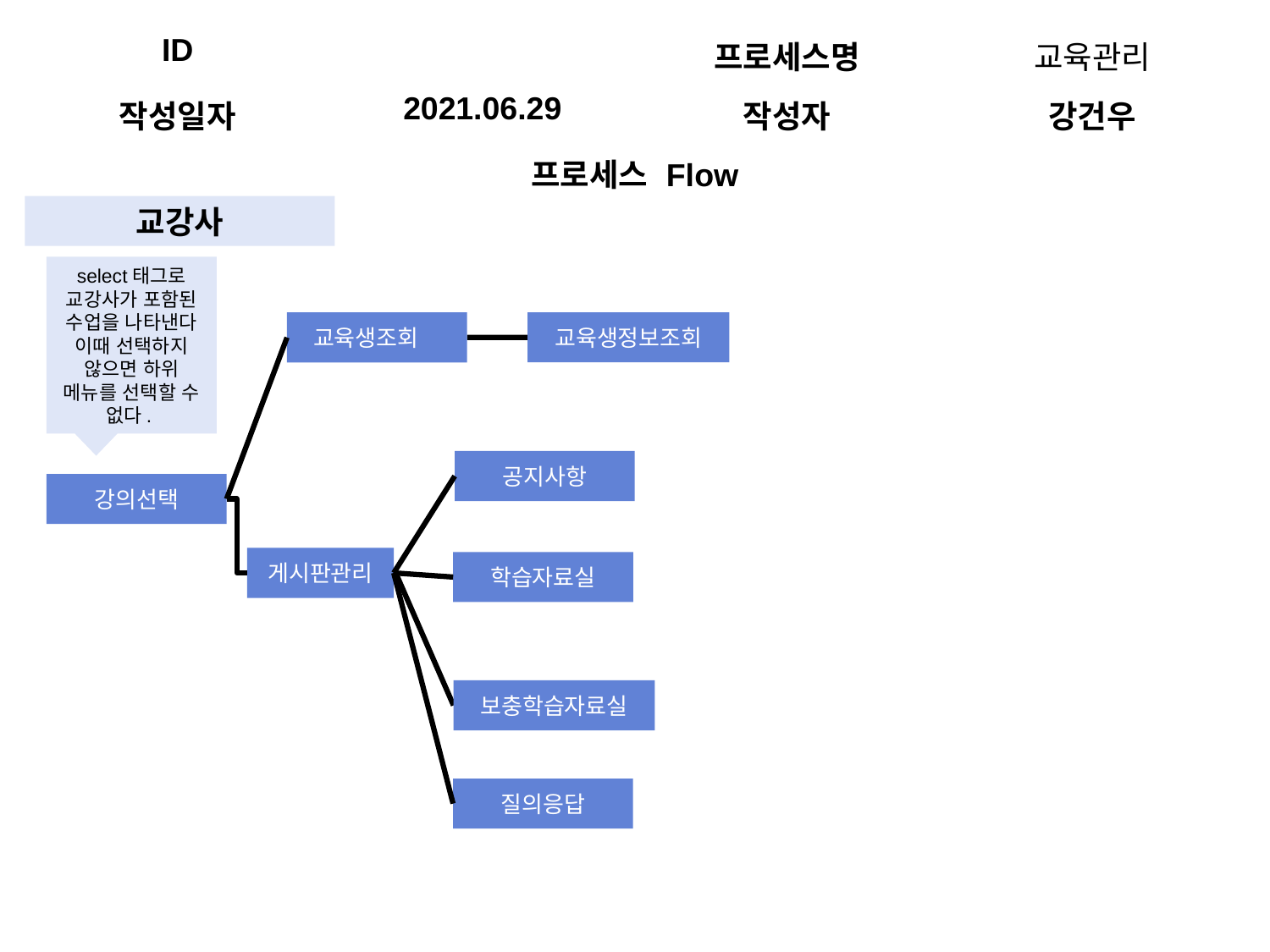

| ID |  | 프로세스명 | 교육관리 |
| --- | --- | --- | --- |
| 작성일자 | 2021.06.29 | 작성자 | 강건우 |
| 프로세스 Flow |  |  |  |
교강사
select태그로 교강사가 포함된
수업을 나타낸다
이때 선택하지 않으면 하위 메뉴를 선택할 수 없다.
교육생정보조회
교육생조회
공지사항
강의선택
게시판관리
학습자료실
보충학습자료실
질의응답